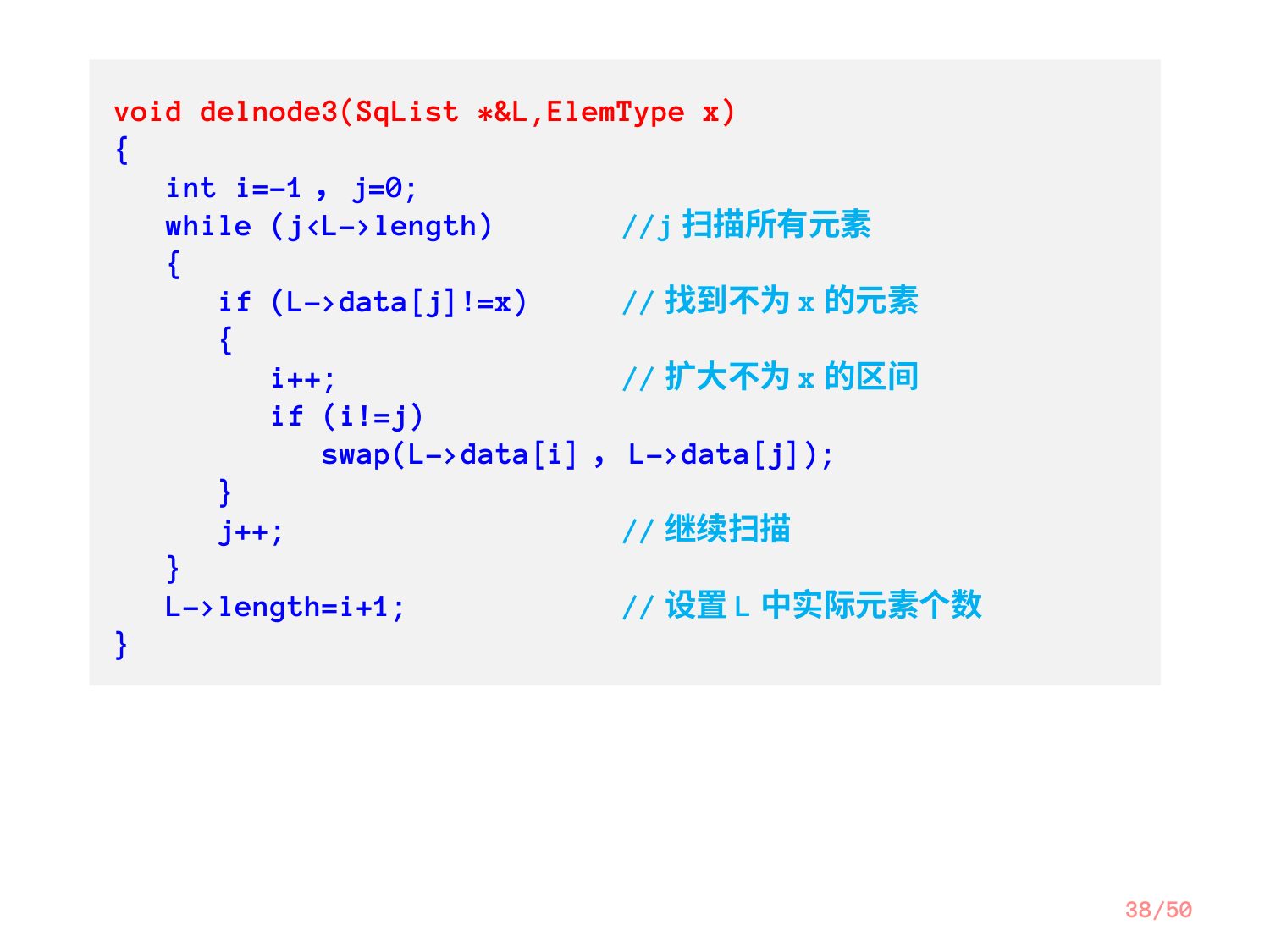

void delnode3(SqList *&L,ElemType x)
{
   int i=-1，j=0;
   while (j<L->length)	//j扫描所有元素
   {
      if (L->data[j]!=x)	//找到不为x的元素
      {
         i++;			//扩大不为x的区间
         if (i!=j)
            swap(L->data[i]，L->data[j]);
      }
      j++;			//继续扫描
   }
   L->length=i+1;		//设置L中实际元素个数
}
38/50